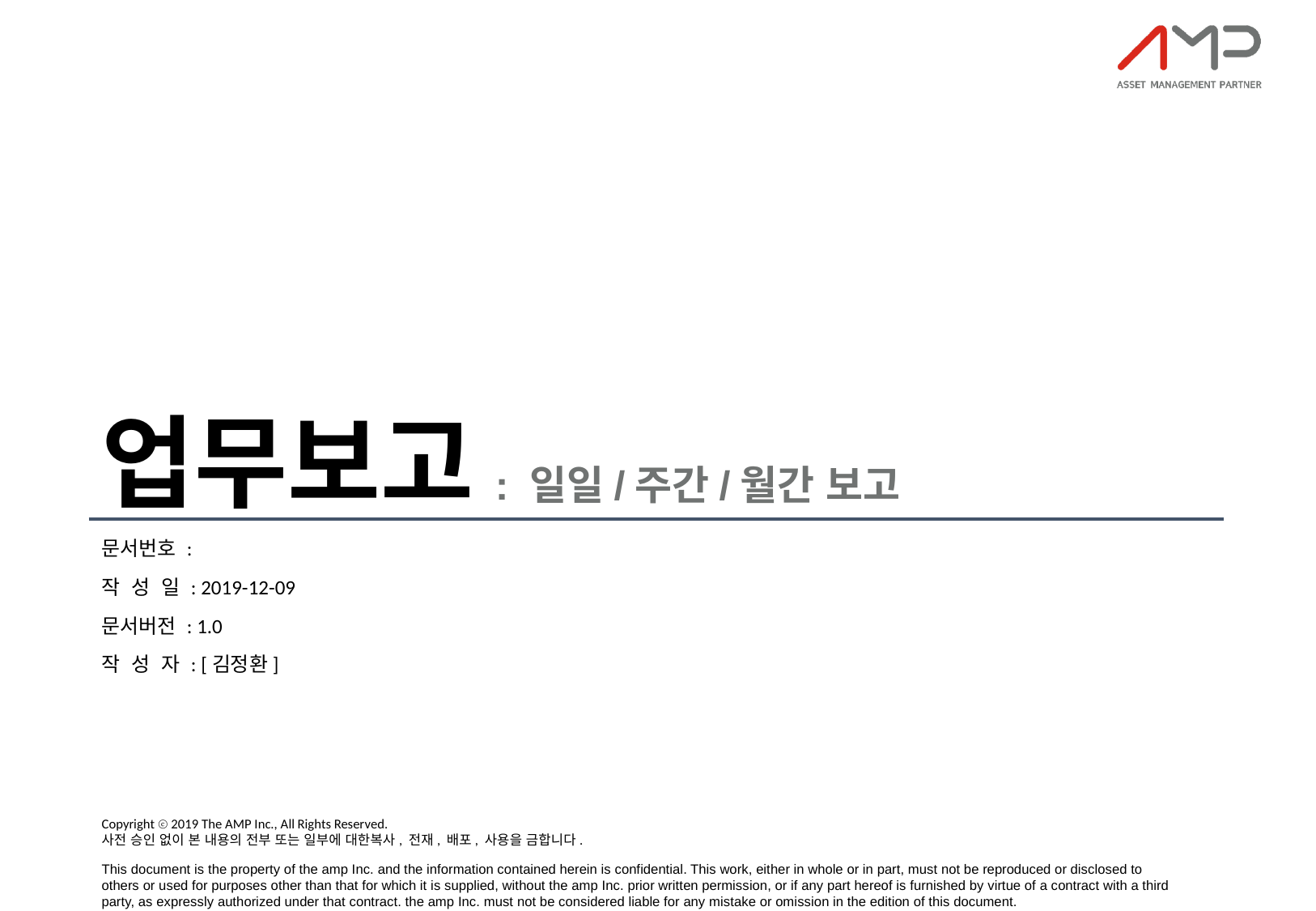

# 업무보고 : 일일/주간/월간 보고
문서번호 :
작  성  일 : 2019-12-09
문서버전 : 1.0
작  성  자 : [김정환]
Copyright ⓒ 2019 The AMP Inc., All Rights Reserved.
사전 승인 없이 본 내용의 전부 또는 일부에 대한복사, 전재, 배포, 사용을 금합니다.
This document is the property of the amp Inc. and the information contained herein is confidential. This work, either in whole or in part, must not be reproduced or disclosed to others or used for purposes other than that for which it is supplied, without the amp Inc. prior written permission, or if any part hereof is furnished by virtue of a contract with a third party, as expressly authorized under that contract. the amp Inc. must not be considered liable for any mistake or omission in the edition of this document.